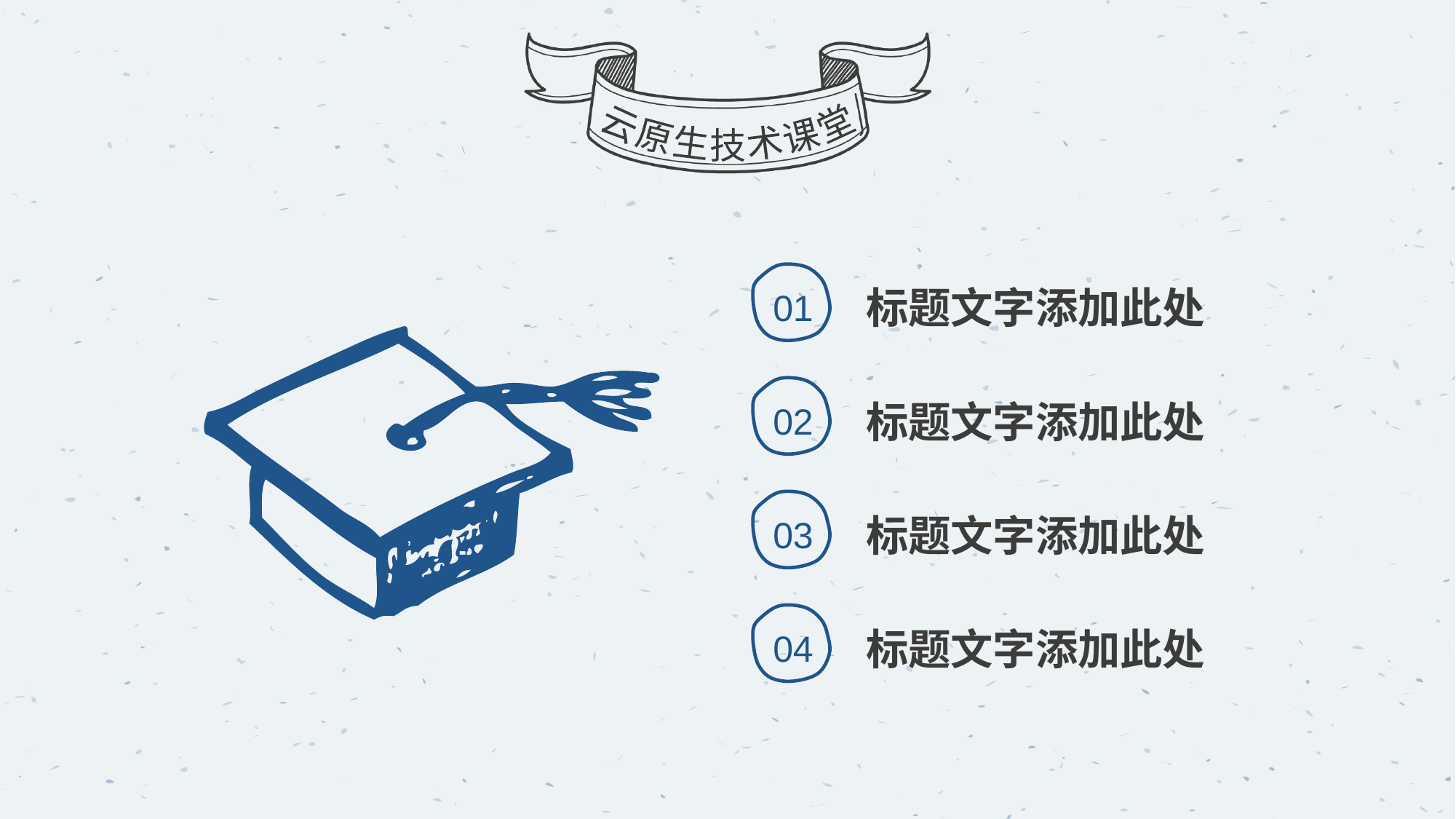

云原生技术课堂

01
标题文字添加此处

02
标题文字添加此处

03
标题文字添加此处

04
标题文字添加此处